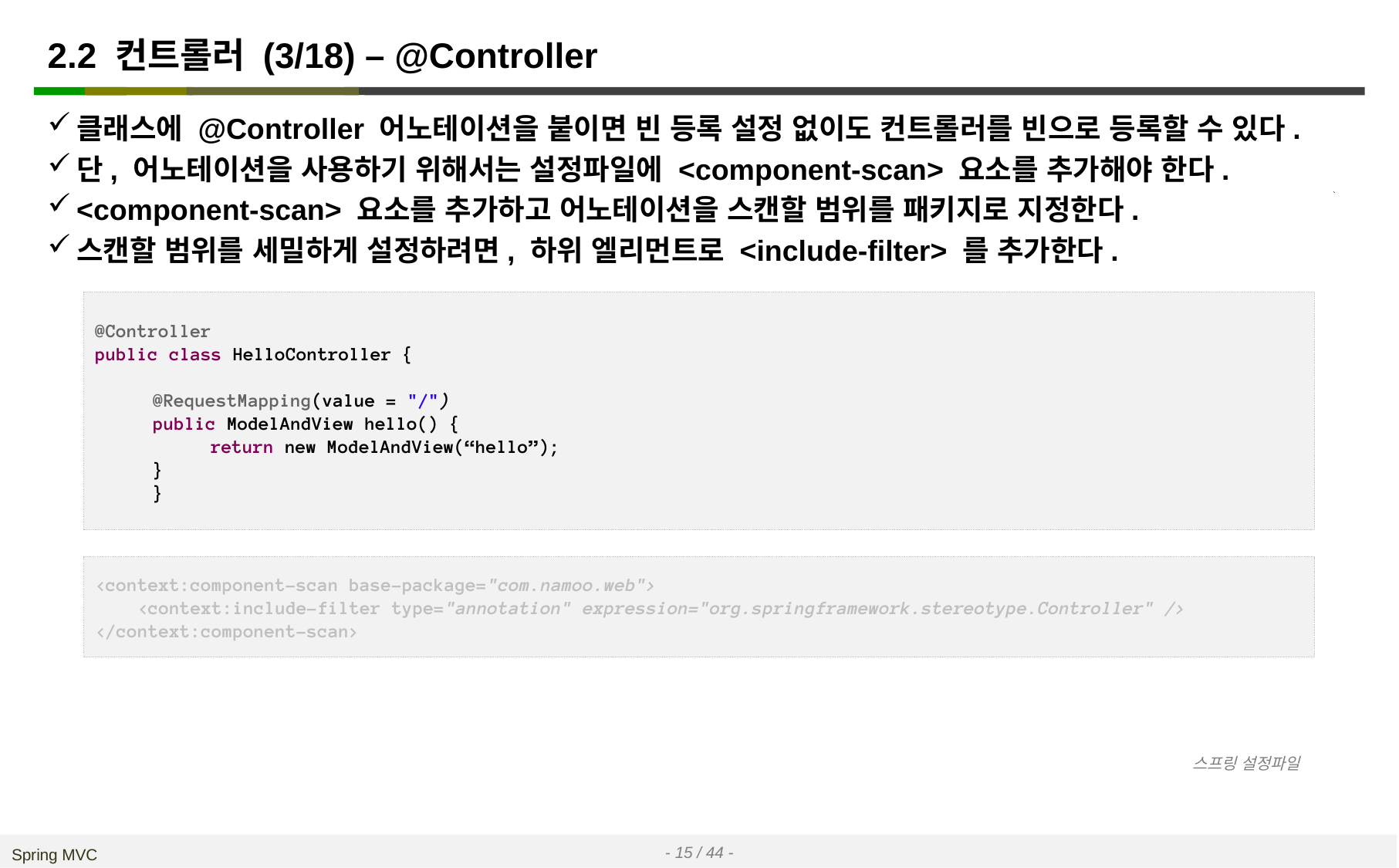

# 2.2 컨트롤러 (3/18) – @Controller
클래스에 @Controller 어노테이션을 붙이면 빈 등록 설정 없이도 컨트롤러를 빈으로 등록할 수 있다.
단, 어노테이션을 사용하기 위해서는 설정파일에 <component-scan> 요소를 추가해야 한다.
<component-scan> 요소를 추가하고 어노테이션을 스캔할 범위를 패키지로 지정한다.
스캔할 범위를 세밀하게 설정하려면, 하위 엘리먼트로 <include-filter> 를 추가한다.
@Controller
public class HelloController {

@RequestMapping(value = "/")
public ModelAndView hello() {
return new ModelAndView(“hello”);
}
}
<context:component-scan base-package="com.namoo.web">
    <context:include-filter type="annotation" expression="org.springframework.stereotype.Controller" />
</context:component-scan>
컨트롤러 클래스
스프링 설정파일